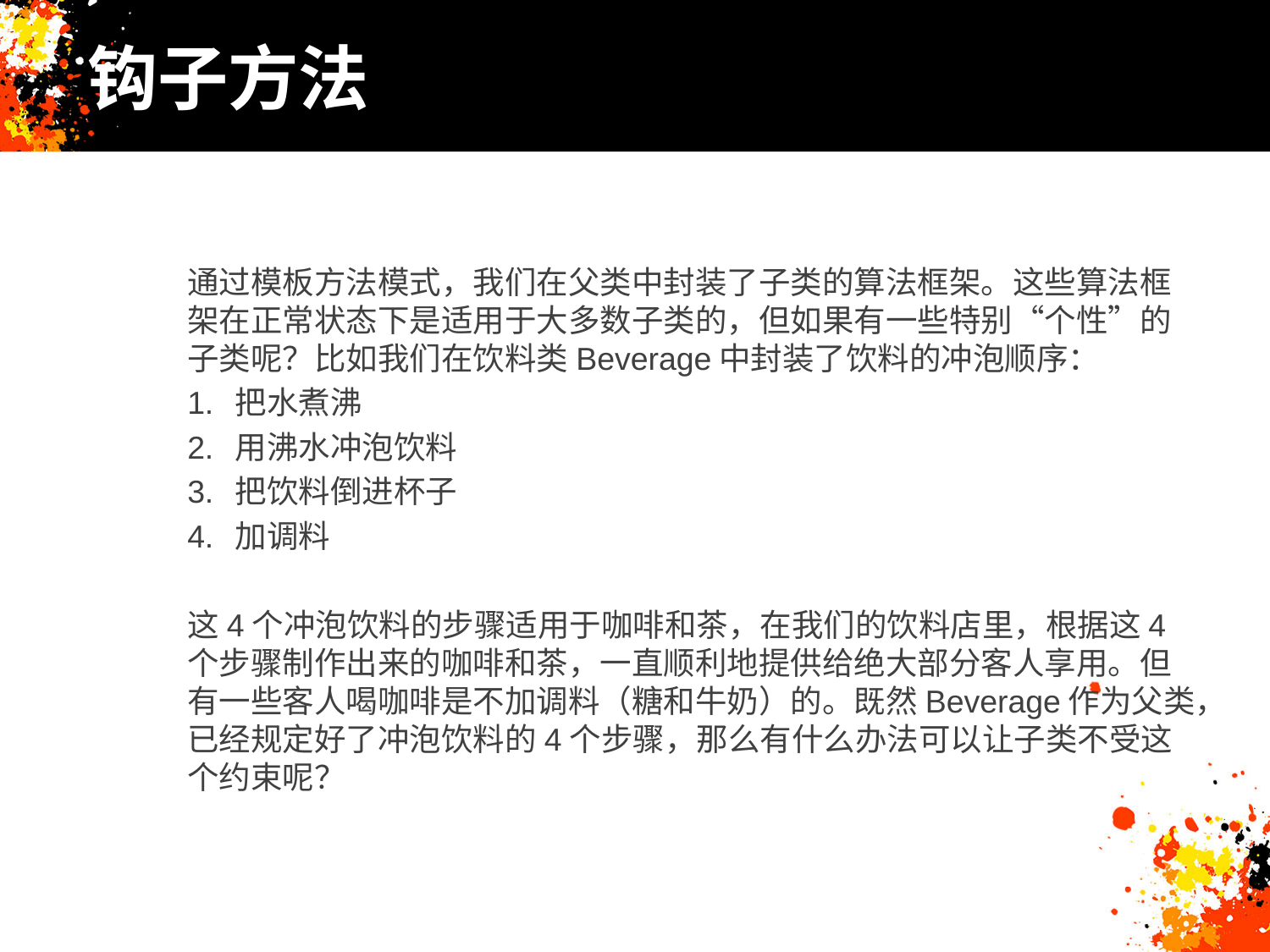

# 钩子方法
通过模板方法模式，我们在父类中封装了子类的算法框架。这些算法框架在正常状态下是适用于大多数子类的，但如果有一些特别“个性”的子类呢？比如我们在饮料类Beverage中封装了饮料的冲泡顺序：
把水煮沸
用沸水冲泡饮料
把饮料倒进杯子
加调料

这4个冲泡饮料的步骤适用于咖啡和茶，在我们的饮料店里，根据这4个步骤制作出来的咖啡和茶，一直顺利地提供给绝大部分客人享用。但有一些客人喝咖啡是不加调料（糖和牛奶）的。既然Beverage作为父类，已经规定好了冲泡饮料的4个步骤，那么有什么办法可以让子类不受这个约束呢？